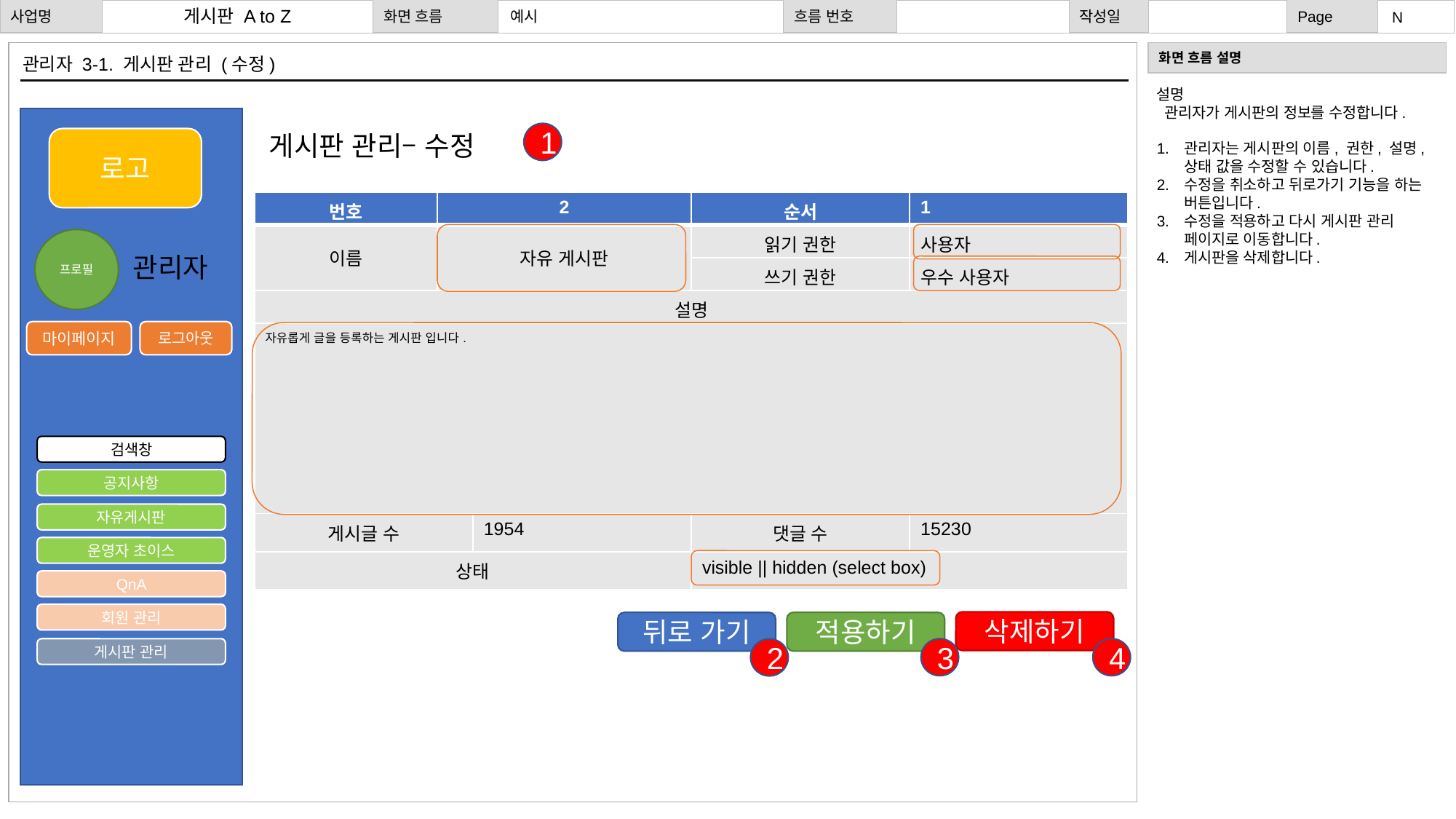

# 예시

게시판 A to Z
N

관리자 3-1. 게시판 관리 (수정)
설명
 관리자가 게시판의 정보를 수정합니다.

관리자는 게시판의 이름, 권한, 설명, 상태 값을 수정할 수 있습니다.
수정을 취소하고 뒤로가기 기능을 하는 버튼입니다.
수정을 적용하고 다시 게시판 관리 페이지로 이동합니다.
게시판을 삭제합니다.

게시판 관리– 수정
1
로고
| 번호 | 2 | 2 | 순서 | 1 |
| --- | --- | --- | --- | --- |
| 이름 | 자유 게시판 | 자유 게시판 | 읽기 권한 | 사용자 |
|  |  |  | 쓰기 권한 | 우수 사용자 |
| 설명 |  |  |  |  |
| 자유롭게 글을 등록하는 게시판 입니다. |  |  |  |  |
| 게시글 수 |  | 1954 | 댓글 수 | 15230 |
| 상태 |  |  | visible || hidden (select box) |  |

프로필
관리자

마이페이지
로그아웃

검색창
공지사항
자유게시판
운영자 초이스

QnA
회원 관리
삭제하기
적용하기
뒤로 가기
게시판 관리
3
4
2